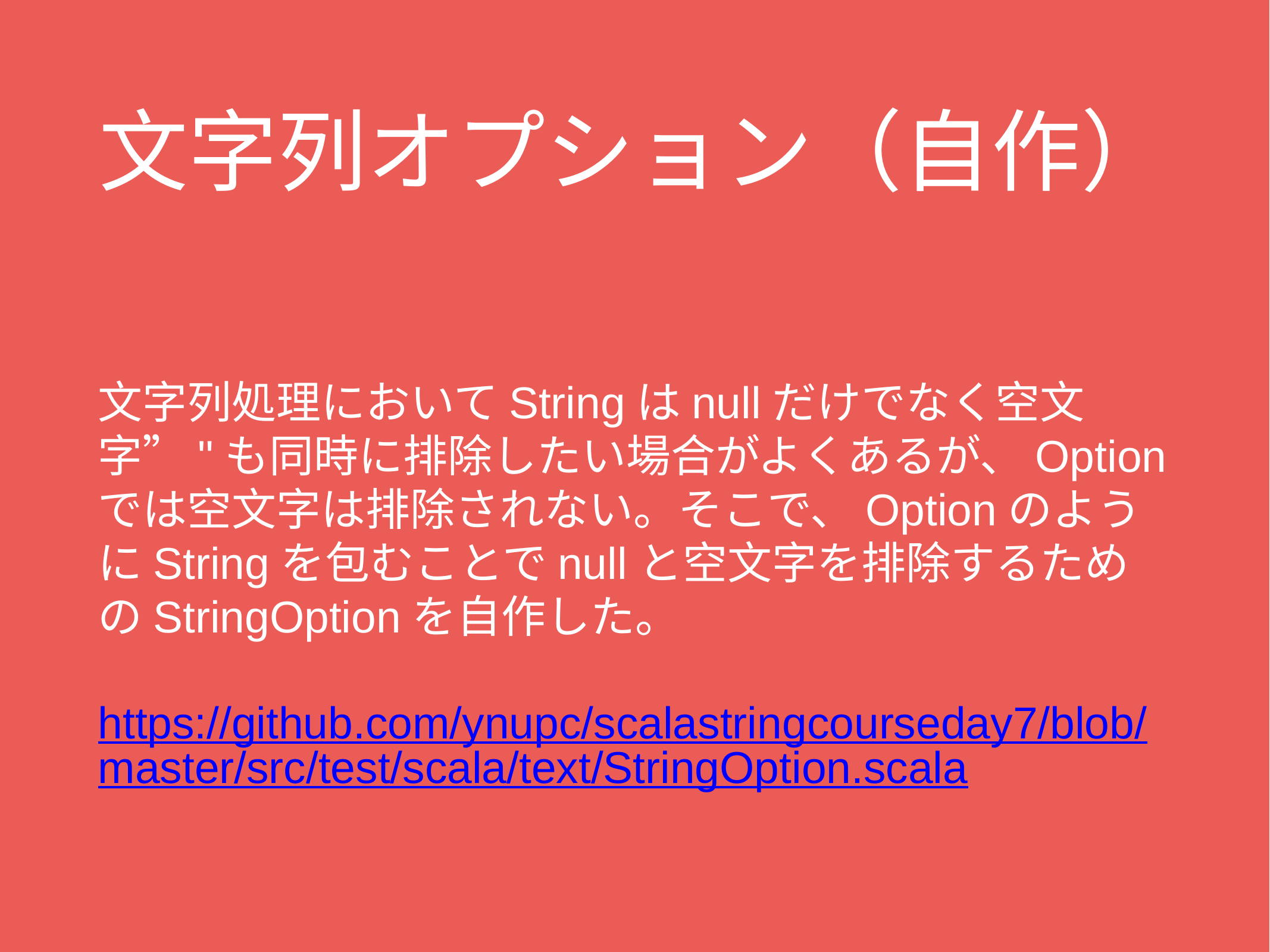

# 文字列オプション（自作）
文字列処理においてStringはnullだけでなく空文字”"も同時に排除したい場合がよくあるが、Optionでは空文字は排除されない。そこで、OptionのようにStringを包むことでnullと空文字を排除するためのStringOptionを自作した。
https://github.com/ynupc/scalastringcourseday7/blob/master/src/test/scala/text/StringOption.scala